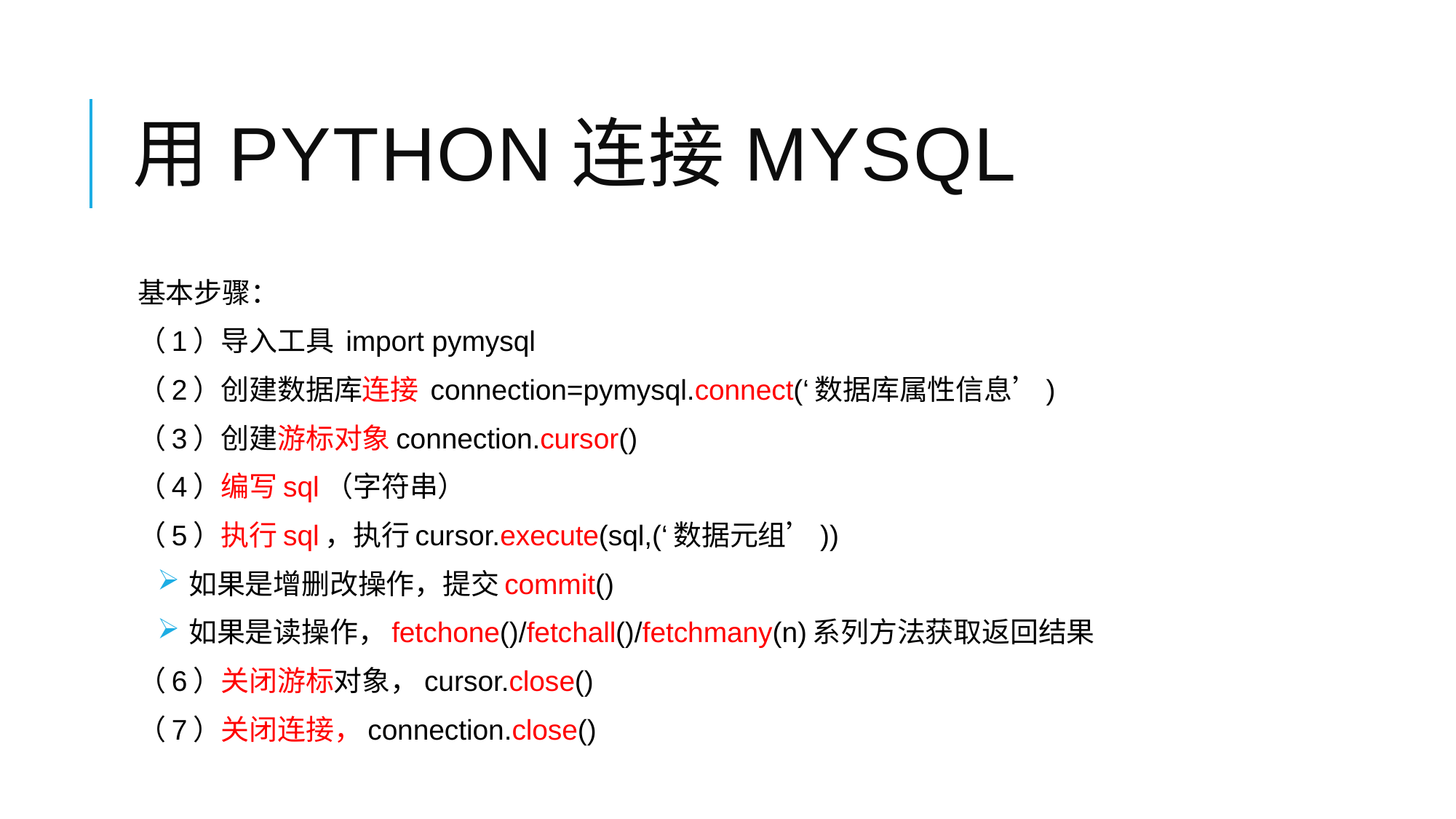

# 用Python连接MySQL
基本步骤：
（1）导入工具 import pymysql
（2）创建数据库连接 connection=pymysql.connect(‘数据库属性信息’)
（3）创建游标对象connection.cursor()
（4）编写sql（字符串）
（5）执行sql，执行cursor.execute(sql,(‘数据元组’))
 如果是增删改操作，提交commit()
 如果是读操作，fetchone()/fetchall()/fetchmany(n)系列方法获取返回结果
（6）关闭游标对象，cursor.close()
（7）关闭连接，connection.close()